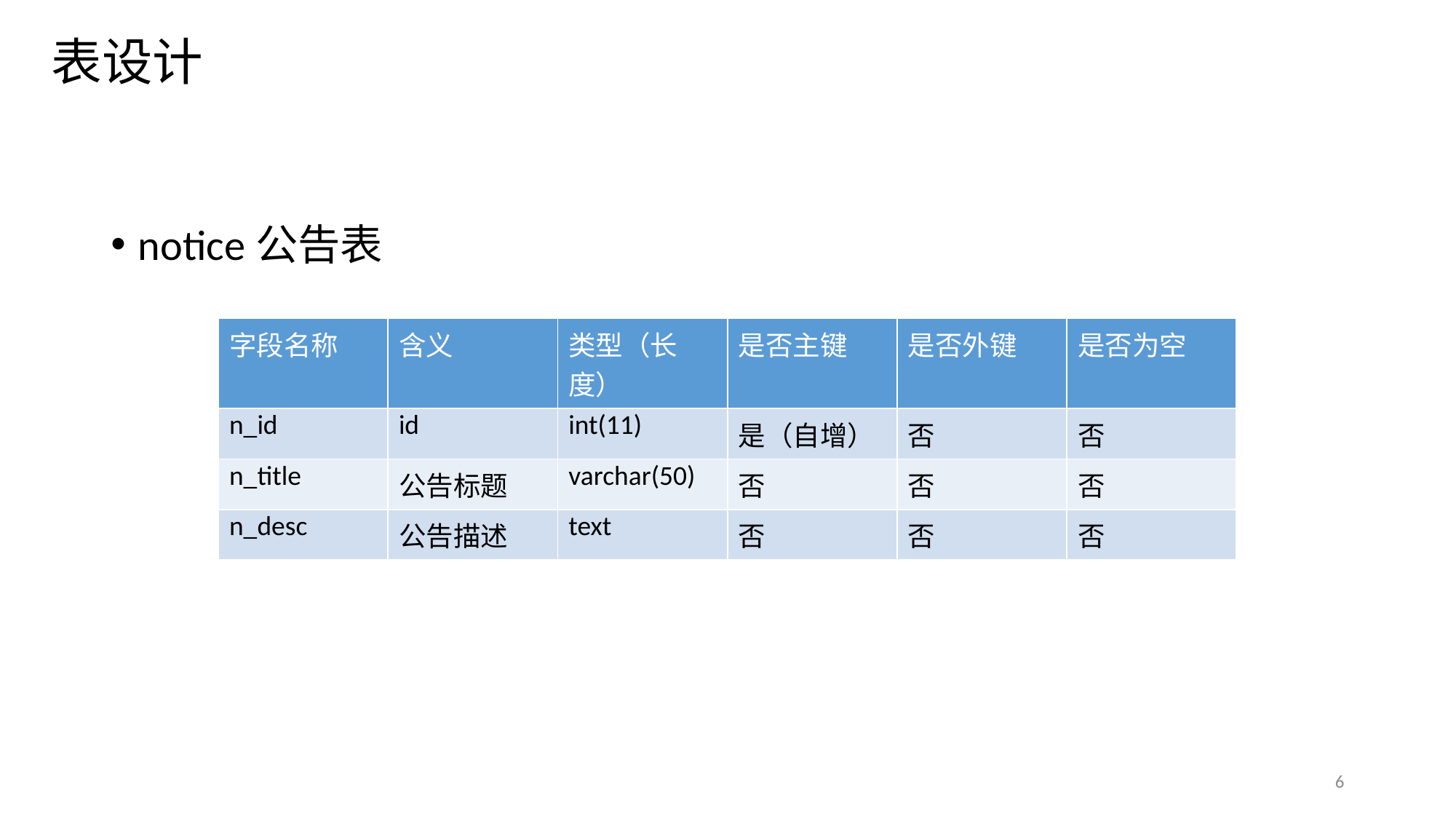

# 表设计
notice公告表

| 字段名称 | 含义 | 类型（长度） | 是否主键 | 是否外键 | 是否为空 |
| --- | --- | --- | --- | --- | --- |
| n\_id | id | int(11) | 是（自增） | 否 | 否 |
| n\_title | 公告标题 | varchar(50) | 否 | 否 | 否 |
| n\_desc | 公告描述 | text | 否 | 否 | 否 |
6